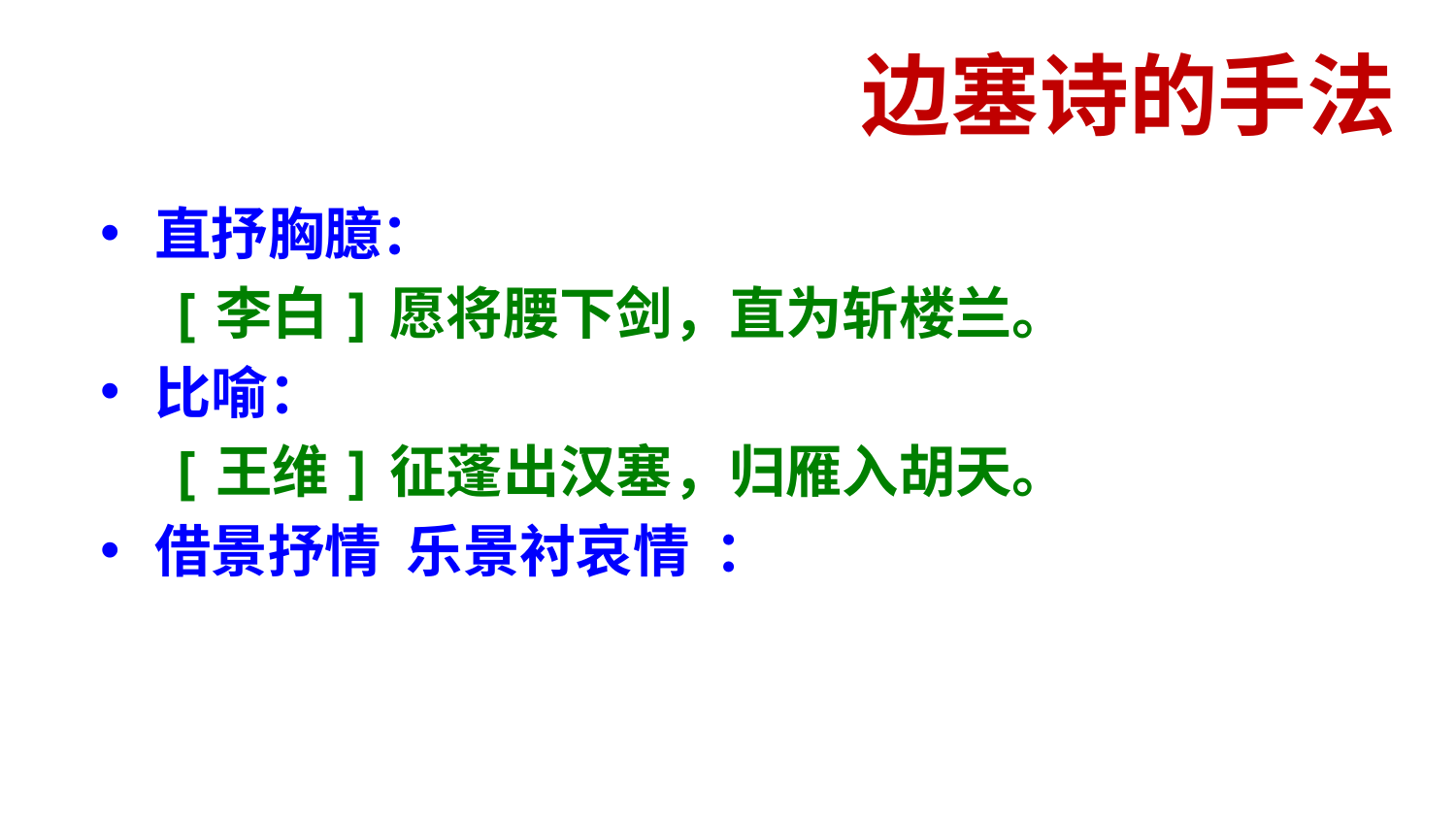

# 边塞诗的手法
直抒胸臆：
  [李白]愿将腰下剑，直为斩楼兰。
比喻：
  [王维]征蓬出汉塞，归雁入胡天。
借景抒情  乐景衬哀情  ：